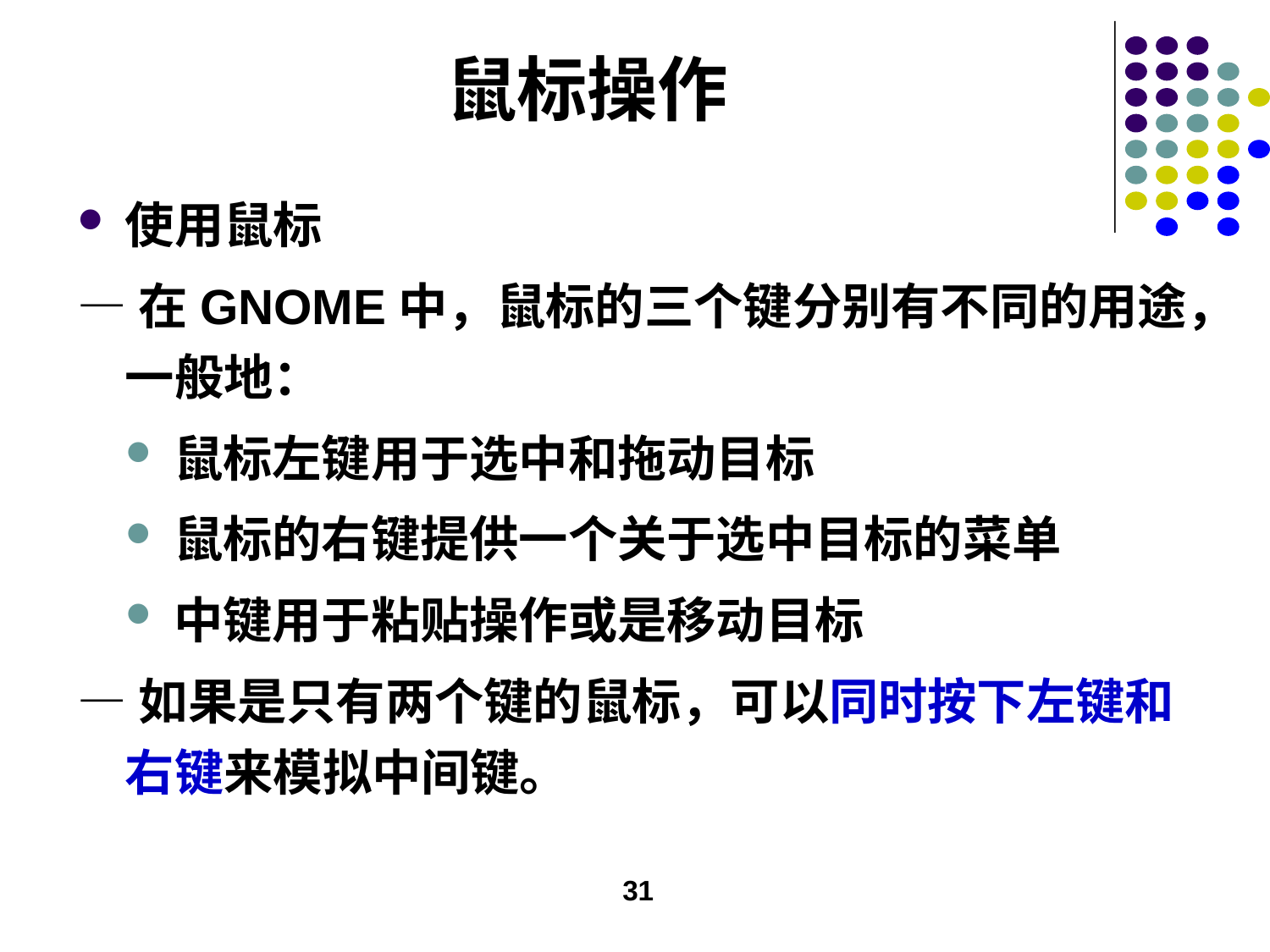

# 鼠标操作
使用鼠标
—在GNOME中，鼠标的三个键分别有不同的用途，一般地：
鼠标左键用于选中和拖动目标
鼠标的右键提供一个关于选中目标的菜单
中键用于粘贴操作或是移动目标
—如果是只有两个键的鼠标，可以同时按下左键和右键来模拟中间键。
31